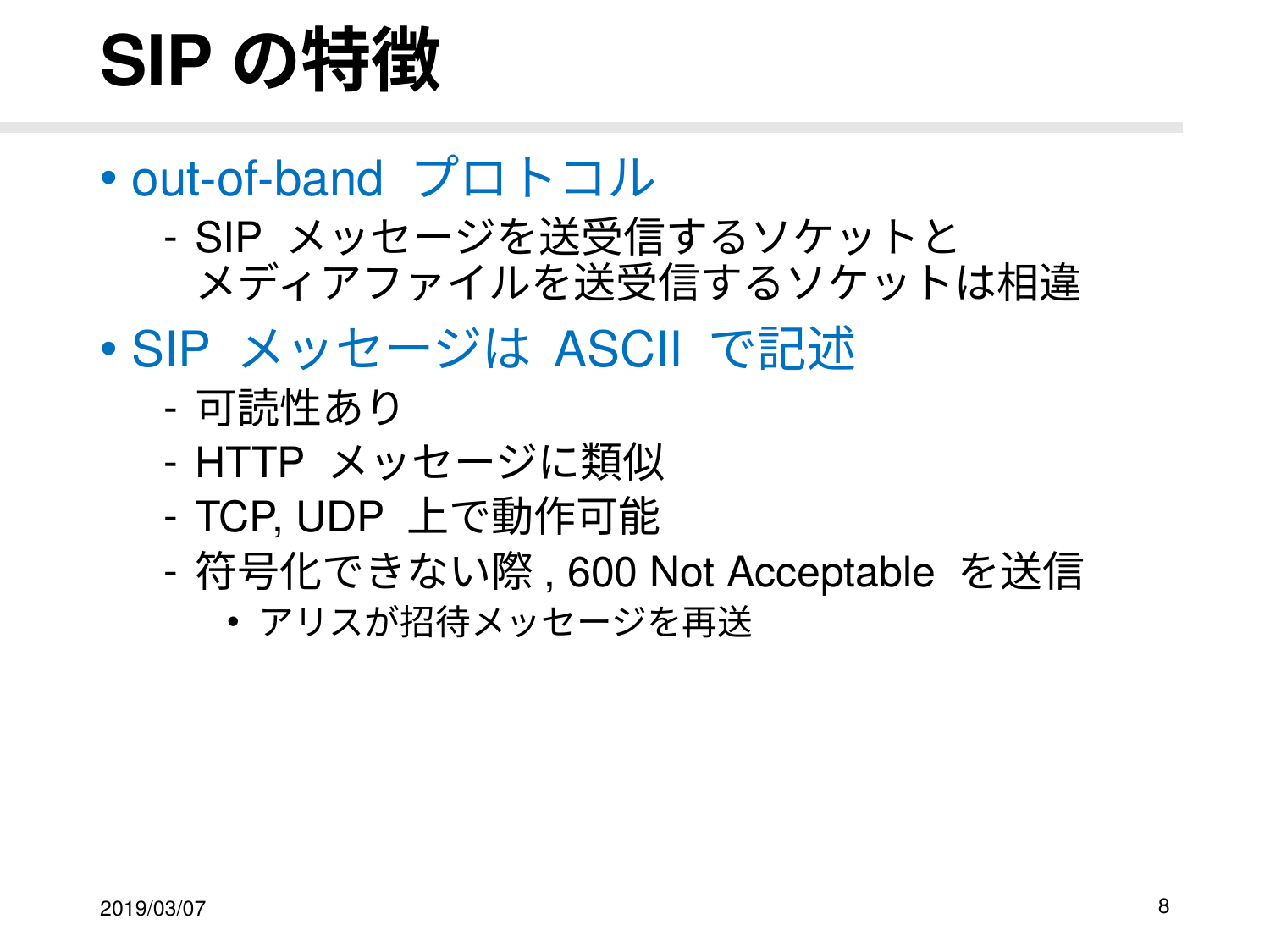

# SIPの特徴
out-of-band プロトコル
SIP メッセージを送受信するソケットと
メディアファイルを送受信するソケットは相違
SIP メッセージは ASCII で記述
可読性あり
HTTP メッセージに類似
TCP, UDP 上で動作可能
符号化できない際, 600 Not Acceptable を送信
アリスが招待メッセージを再送
2019/03/07
8